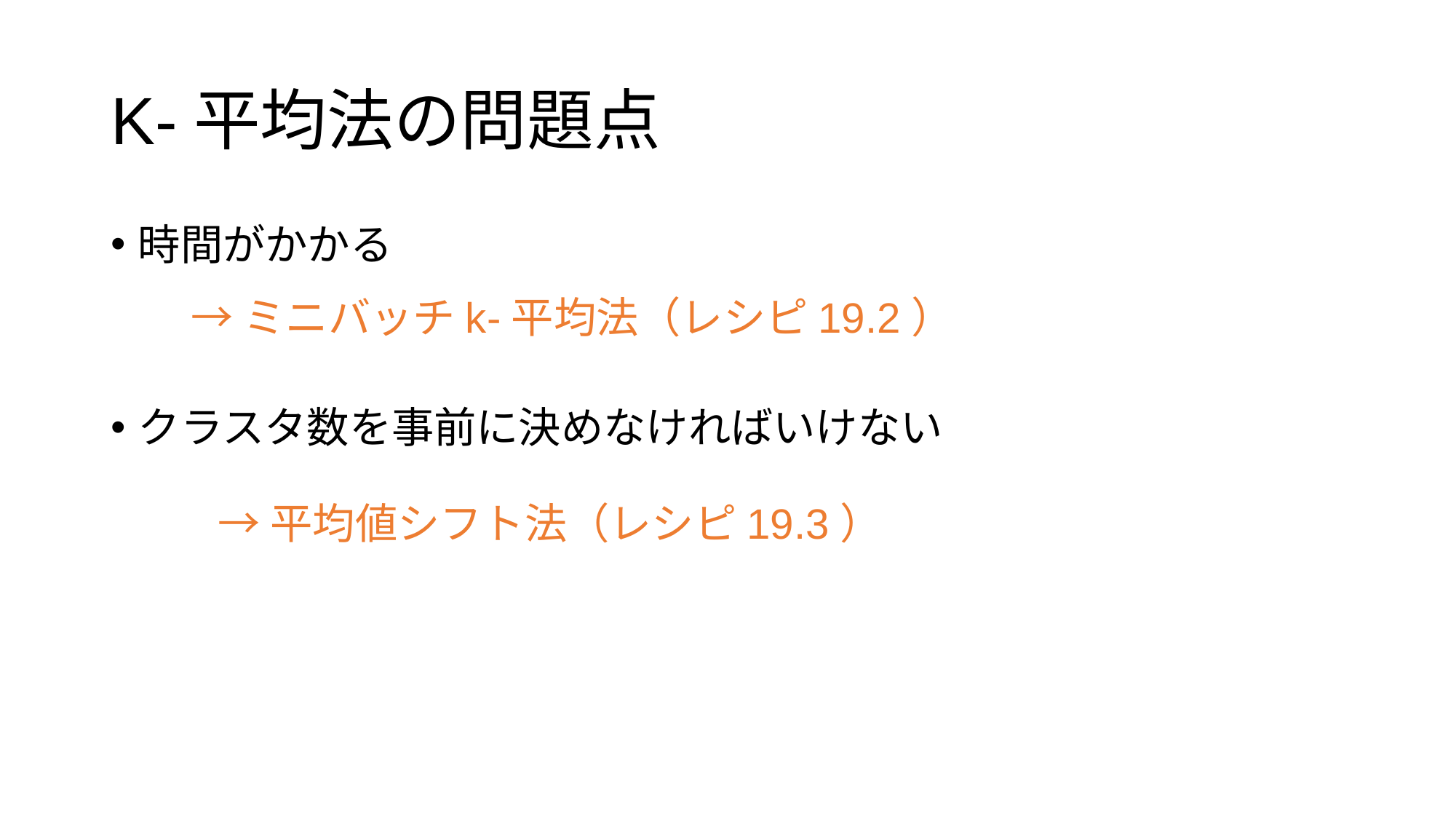

# K-平均法の問題点
時間がかかる

クラスタ数を事前に決めなければいけない
→ミニバッチk-平均法（レシピ19.2）
→平均値シフト法（レシピ19.3）